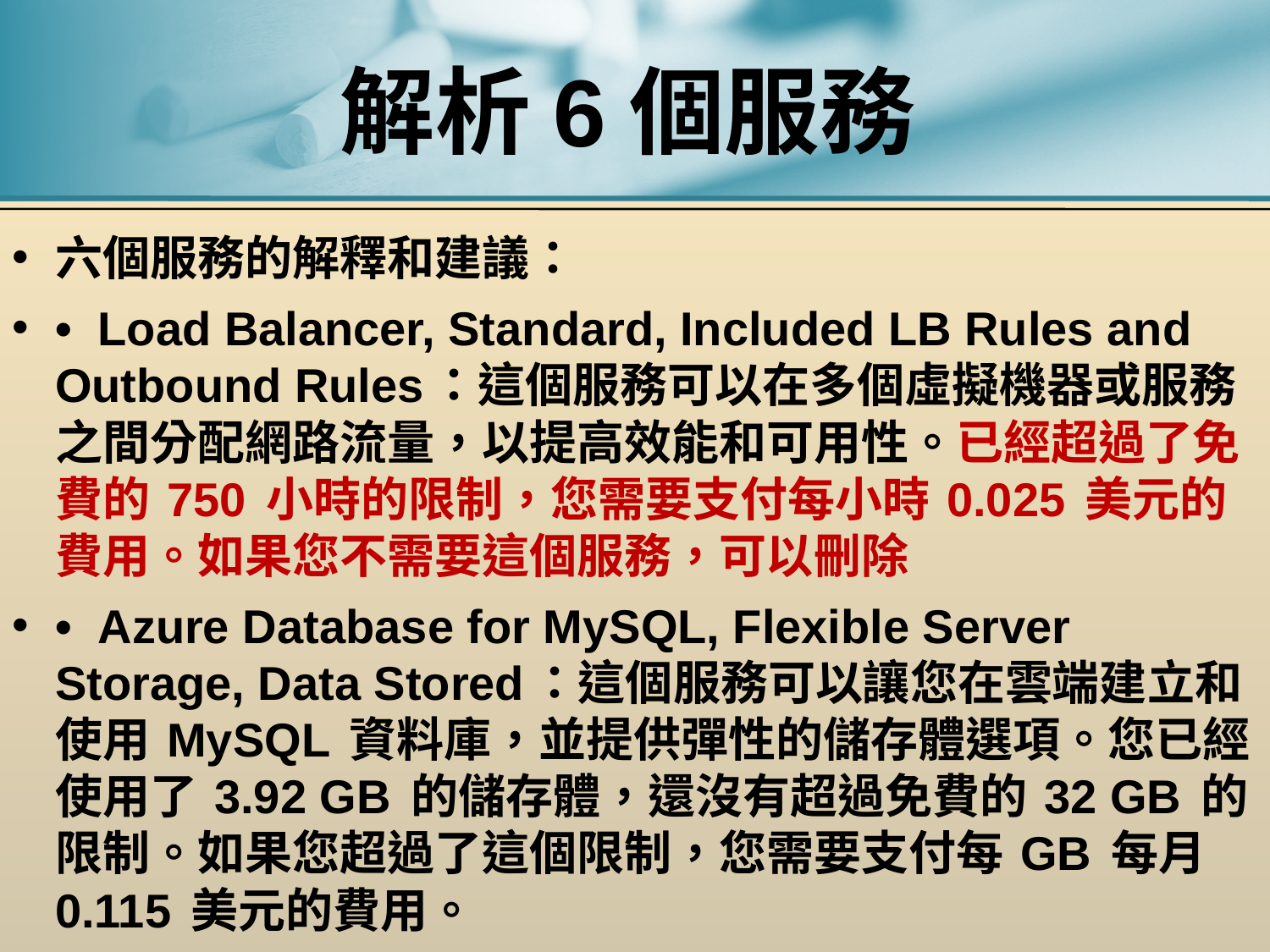

# 解析6個服務
六個服務的解釋和建議：
•  Load Balancer, Standard, Included LB Rules and Outbound Rules：這個服務可以在多個虛擬機器或服務之間分配網路流量，以提高效能和可用性。已經超過了免費的 750 小時的限制，您需要支付每小時 0.025 美元的費用。如果您不需要這個服務，可以刪除
•  Azure Database for MySQL, Flexible Server Storage, Data Stored：這個服務可以讓您在雲端建立和使用 MySQL 資料庫，並提供彈性的儲存體選項。您已經使用了 3.92 GB 的儲存體，還沒有超過免費的 32 GB 的限制。如果您超過了這個限制，您需要支付每 GB 每月 0.115 美元的費用。